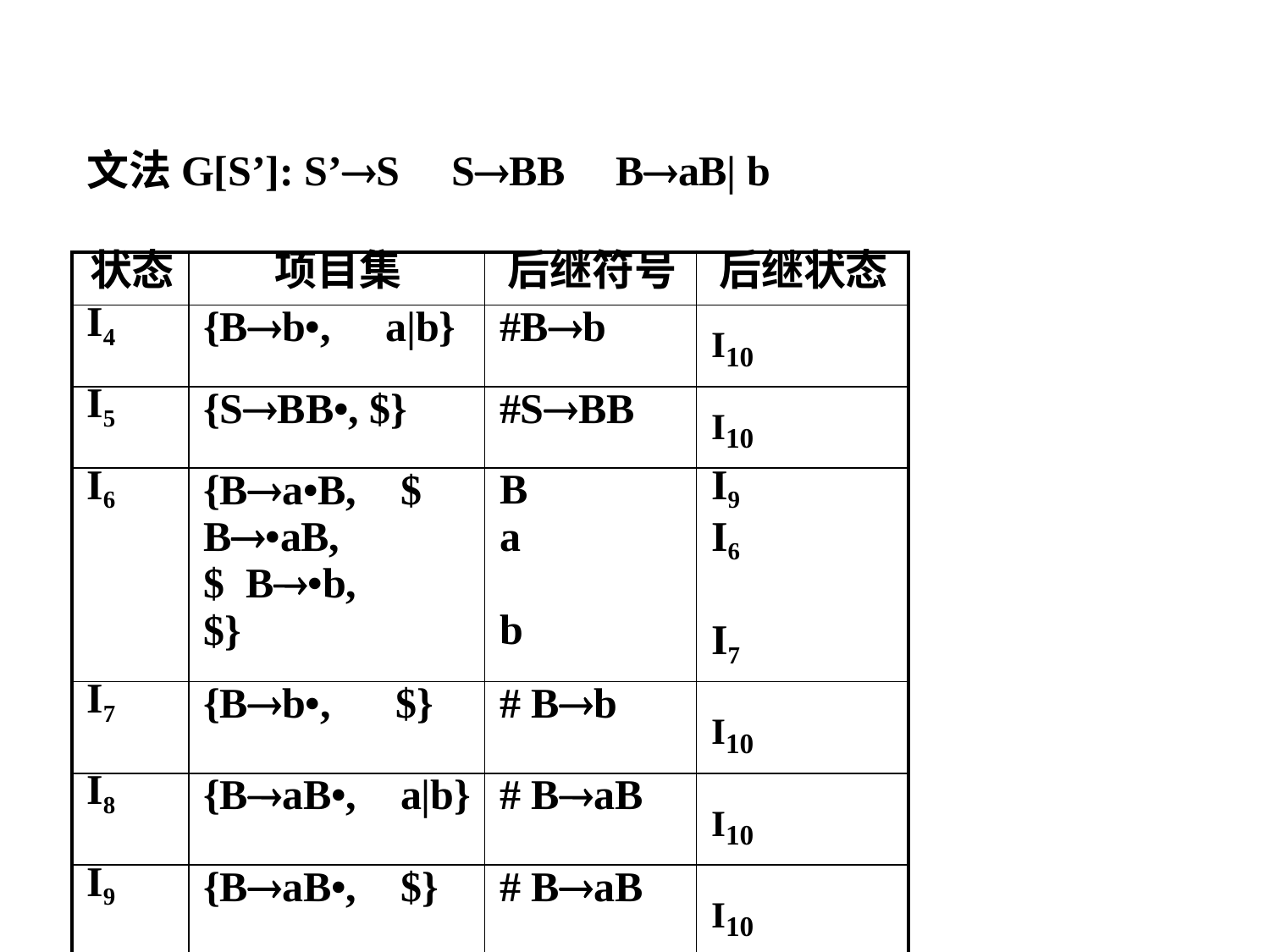

文法G[S’]: S’→S
S→BB
# B→aB| b
| 状态 | 项目集 | 后继符号 | 后继状态 |
| --- | --- | --- | --- |
| I4 | {B→b•, a|b} | #B→b | I10 |
| I5 | {S→BB•, $} | #S→BB | I10 |
| I6 | {B→a•B, $ B→•aB, $ B→•b, $} | B a b | I9 I6 I7 |
| I7 | {B→b•, $} | # B→b | I10 |
| I8 | {B→aB•, a|b} | # B→aB | I10 |
| I9 | {B→aB•, $} | # B→aB | I10 |